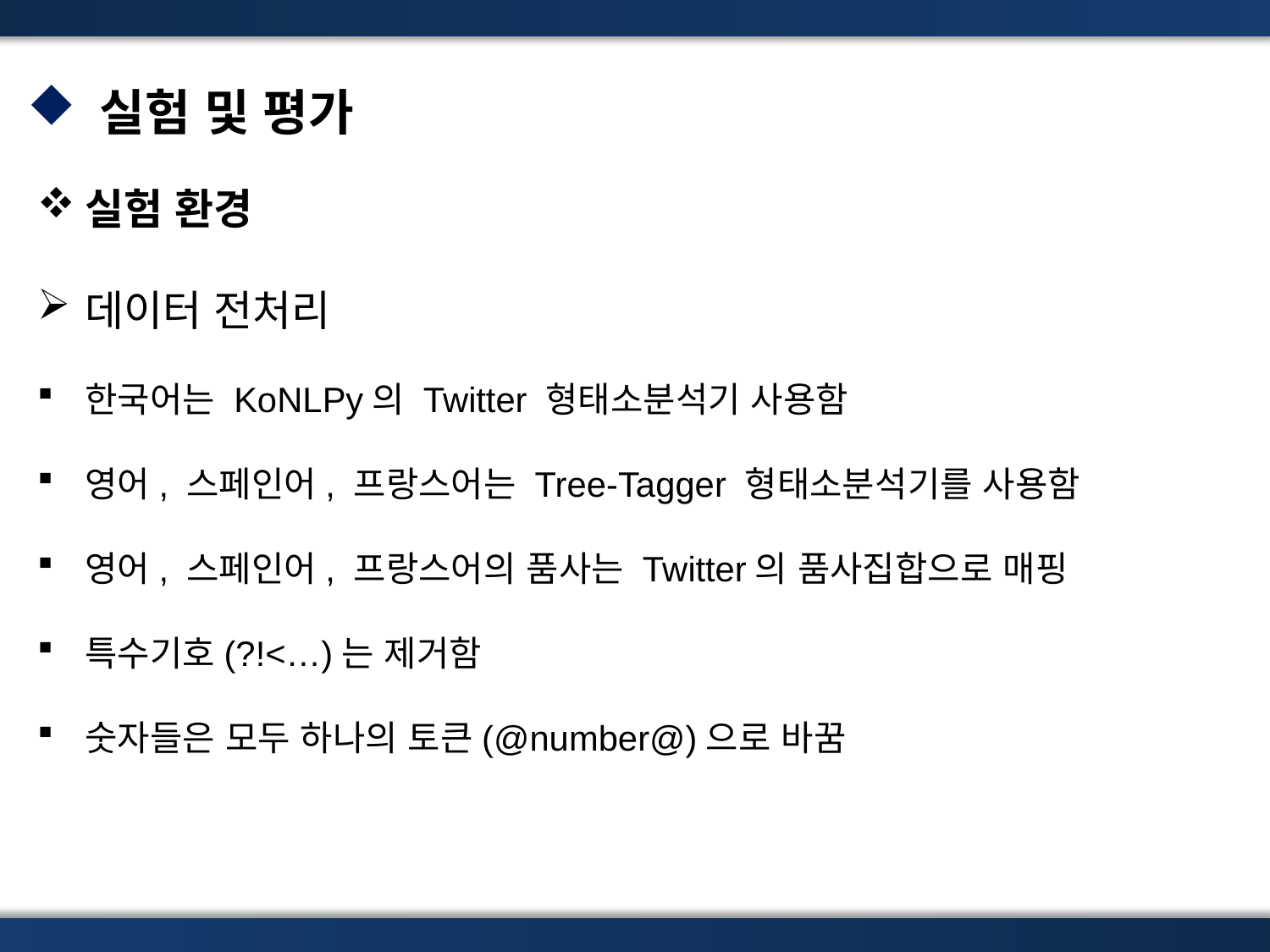

실험 및 평가

실험 환경

데이터 전처리

한국어는 KoNLPy의 Twitter 형태소분석기 사용함

영어, 스페인어, 프랑스어는 Tree-Tagger 형태소분석기를 사용함

영어, 스페인어, 프랑스어의 품사는 Twitter의 품사집합으로 매핑

특수기호(?!<…)는 제거함

숫자들은 모두 하나의 토큰(@number@)으로 바꿈